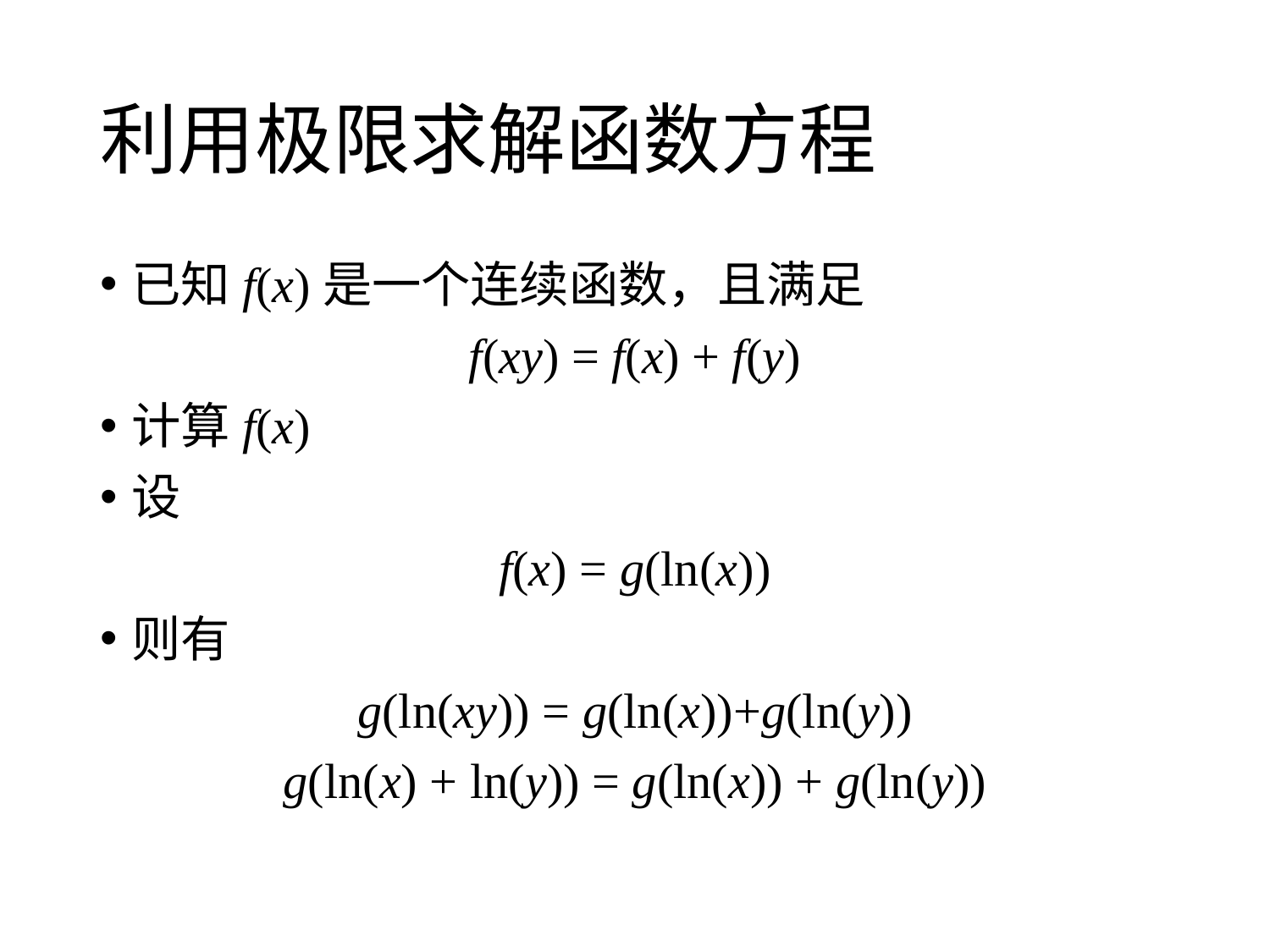

# 利用极限求解函数方程
已知f(x)是一个连续函数，且满足
f(xy) = f(x) + f(y)
计算f(x)
设
f(x) = g(ln(x))
则有
g(ln(xy)) = g(ln(x))+g(ln(y))
g(ln(x) + ln(y)) = g(ln(x)) + g(ln(y))